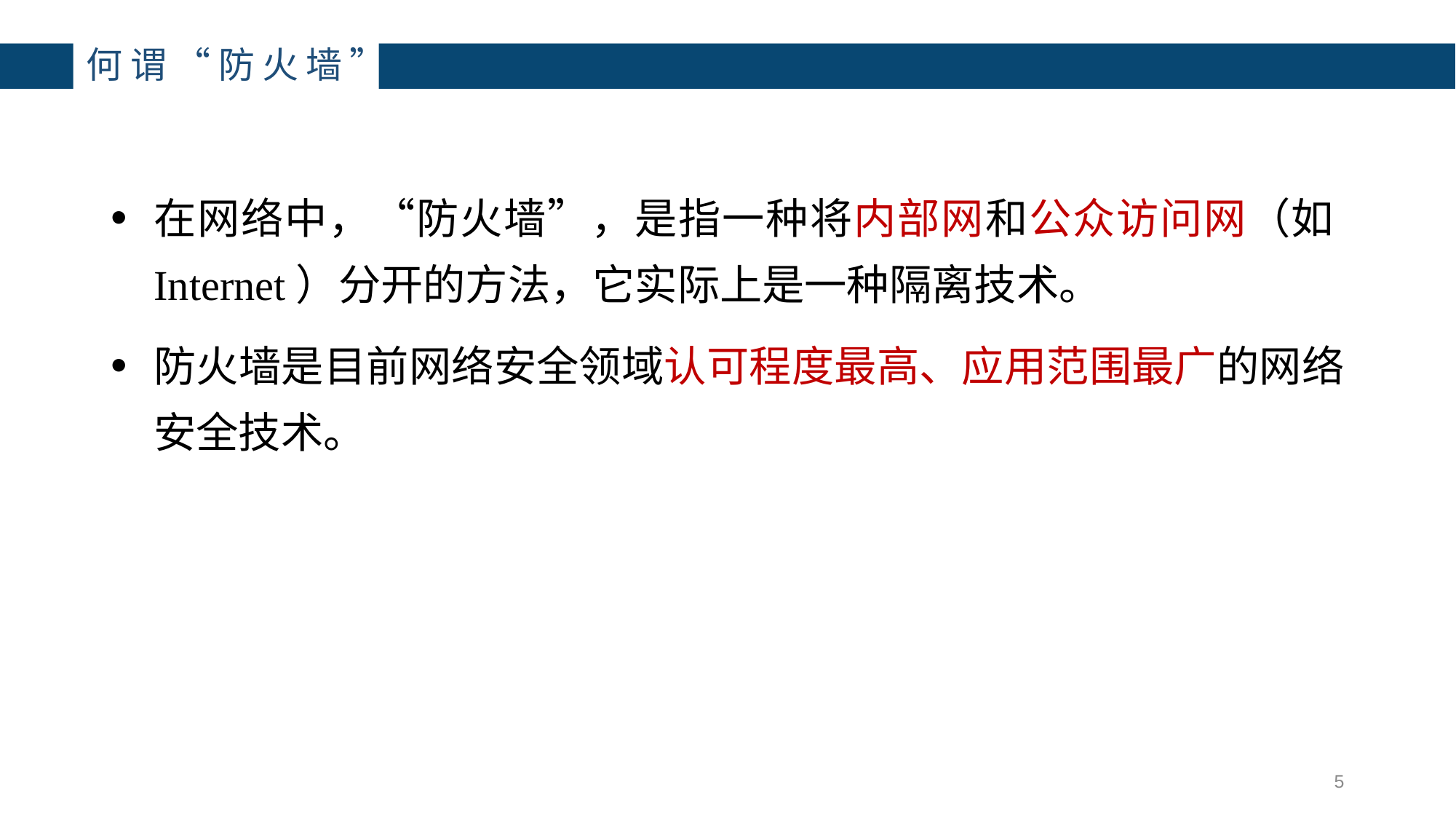

# 何谓“防火墙”
在网络中，“防火墙”，是指一种将内部网和公众访问网（如Internet）分开的方法，它实际上是一种隔离技术。
防火墙是目前网络安全领域认可程度最高、应用范围最广的网络安全技术。

5